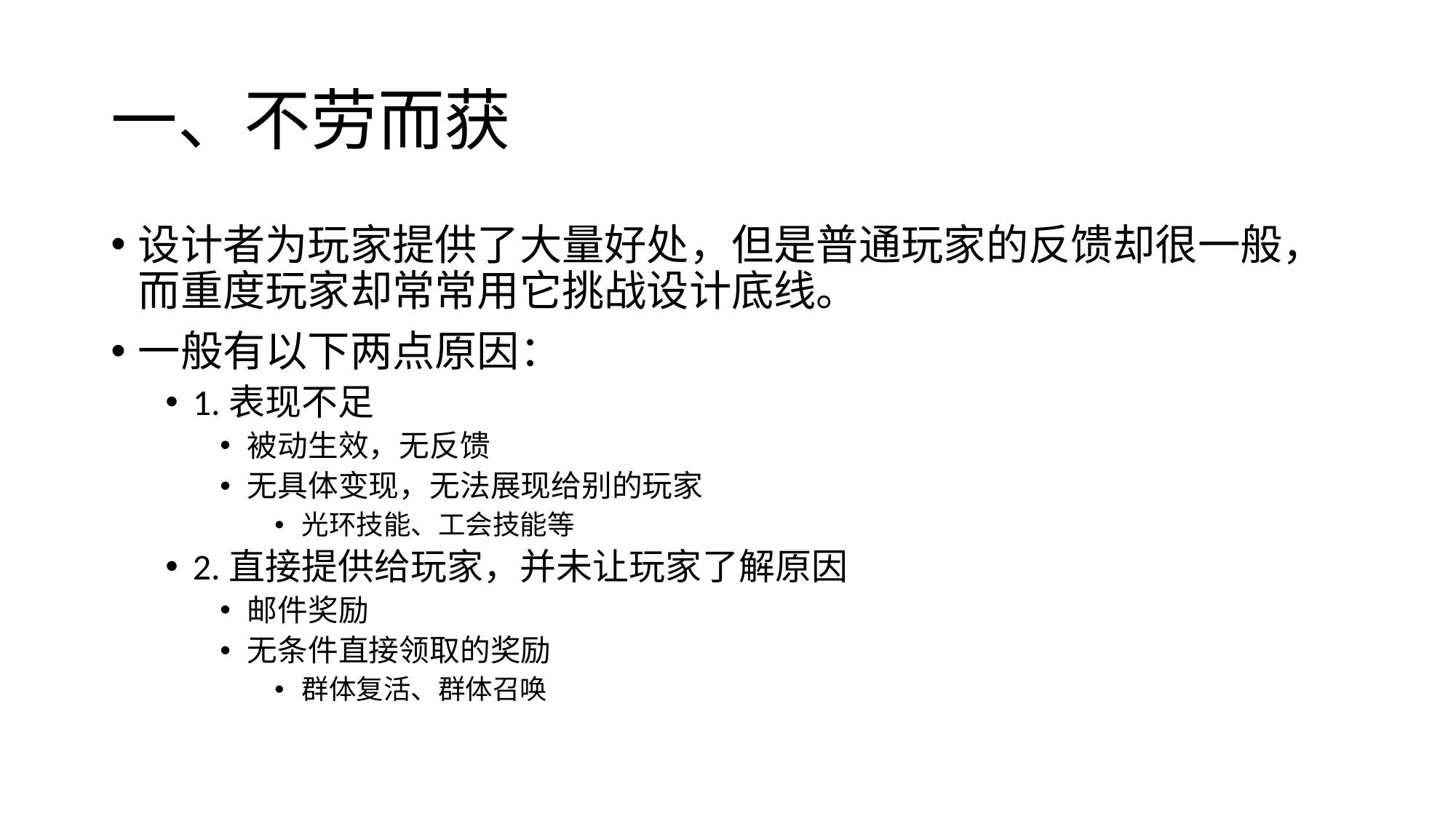

# 一、不劳而获
设计者为玩家提供了大量好处，但是普通玩家的反馈却很一般，而重度玩家却常常用它挑战设计底线。
一般有以下两点原因：
1.表现不足
被动生效，无反馈
无具体变现，无法展现给别的玩家
光环技能、工会技能等
2.直接提供给玩家，并未让玩家了解原因
邮件奖励
无条件直接领取的奖励
群体复活、群体召唤